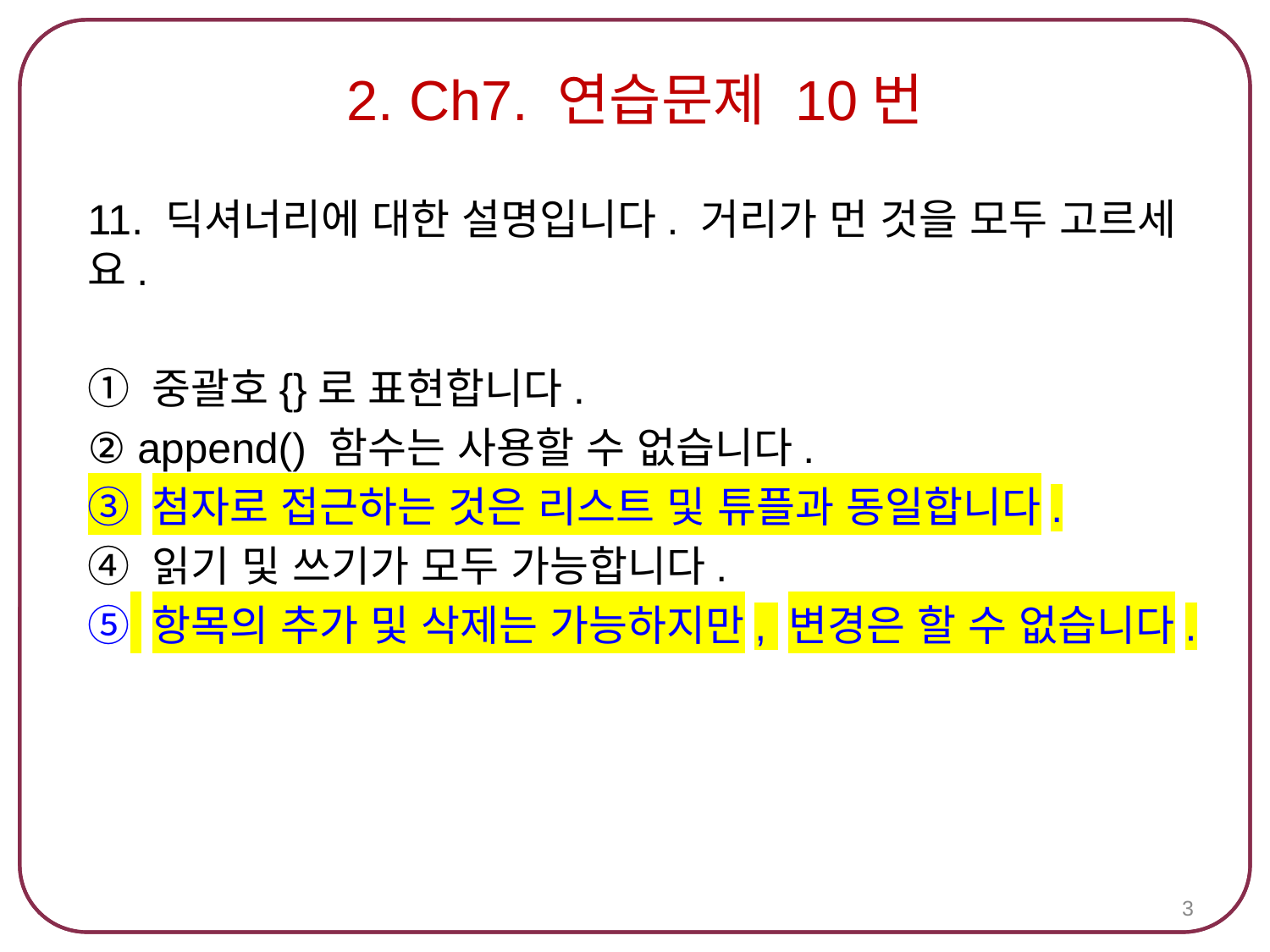

# 2. Ch7. 연습문제 10번
11. 딕셔너리에 대한 설명입니다. 거리가 먼 것을 모두 고르세요.

① 중괄호{}로 표현합니다.
② append() 함수는 사용할 수 없습니다.
③ 첨자로 접근하는 것은 리스트 및 튜플과 동일합니다.
④ 읽기 및 쓰기가 모두 가능합니다.
⑤ 항목의 추가 및 삭제는 가능하지만, 변경은 할 수 없습니다.

3